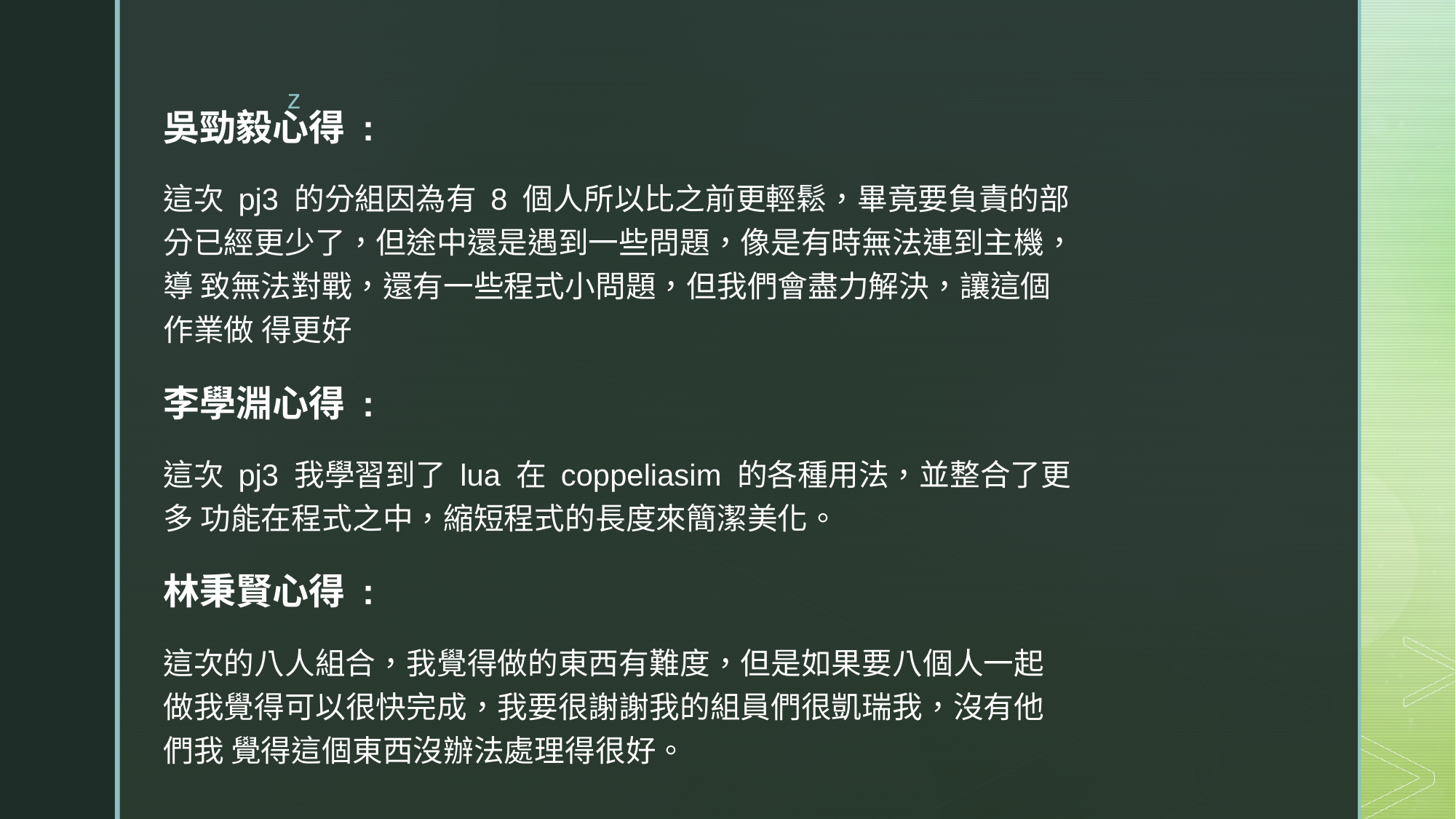

吳勁毅心得 :
這次 pj3 的分組因為有 8 個人所以比之前更輕鬆，畢竟要負責的部 分已經更少了，但途中還是遇到一些問題，像是有時無法連到主機，導 致無法對戰，還有一些程式小問題，但我們會盡力解決，讓這個作業做 得更好
李學淵心得 :
這次 pj3 我學習到了 lua 在 coppeliasim 的各種用法，並整合了更多 功能在程式之中，縮短程式的長度來簡潔美化。
林秉賢心得 :
這次的八人組合，我覺得做的東西有難度，但是如果要八個人一起 做我覺得可以很快完成，我要很謝謝我的組員們很凱瑞我，沒有他們我 覺得這個東西沒辦法處理得很好。